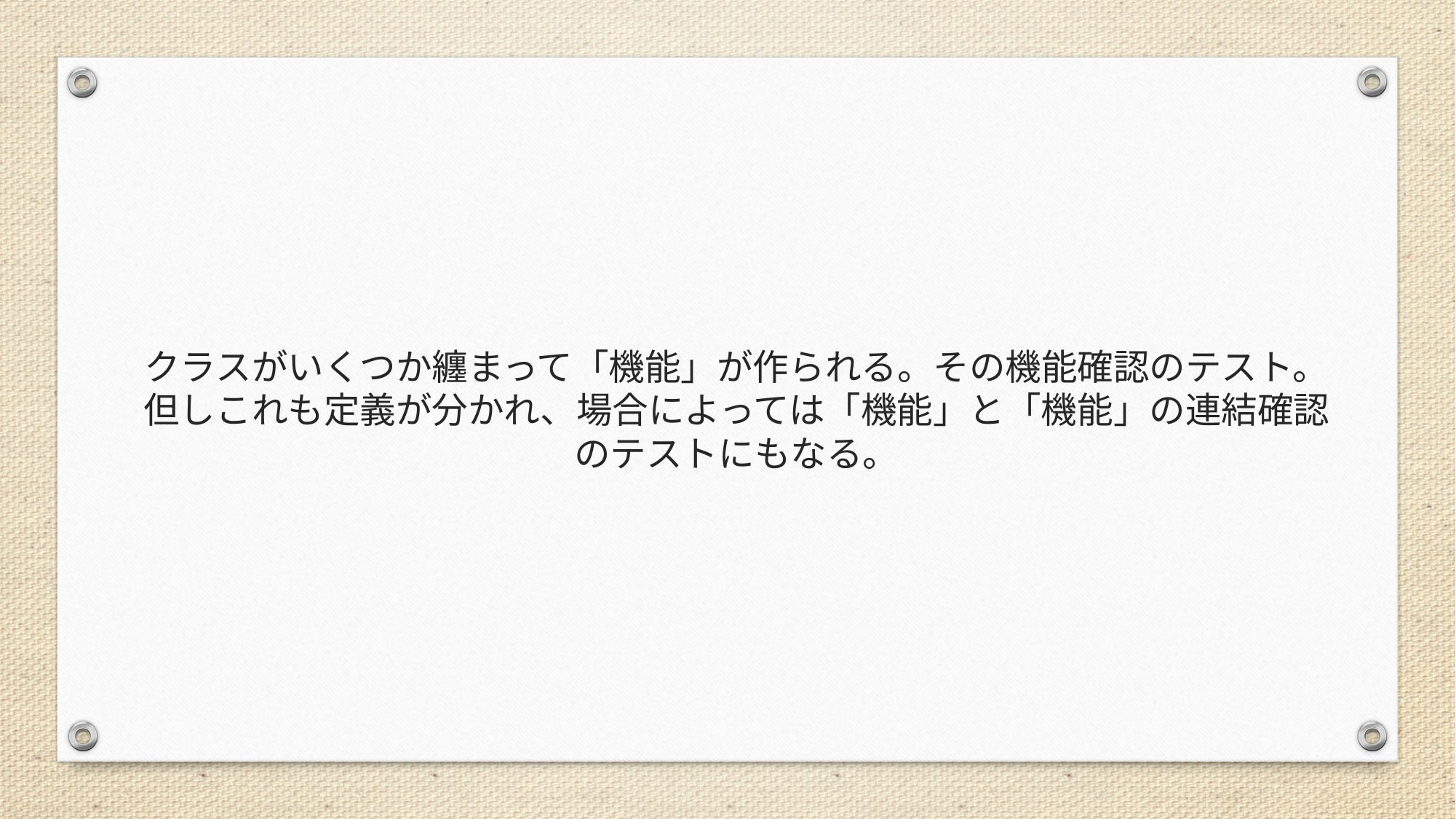

クラスがいくつか纏まって「機能」が作られる。その機能確認のテスト。
但しこれも定義が分かれ、場合によっては「機能」と「機能」の連結確認のテストにもなる。